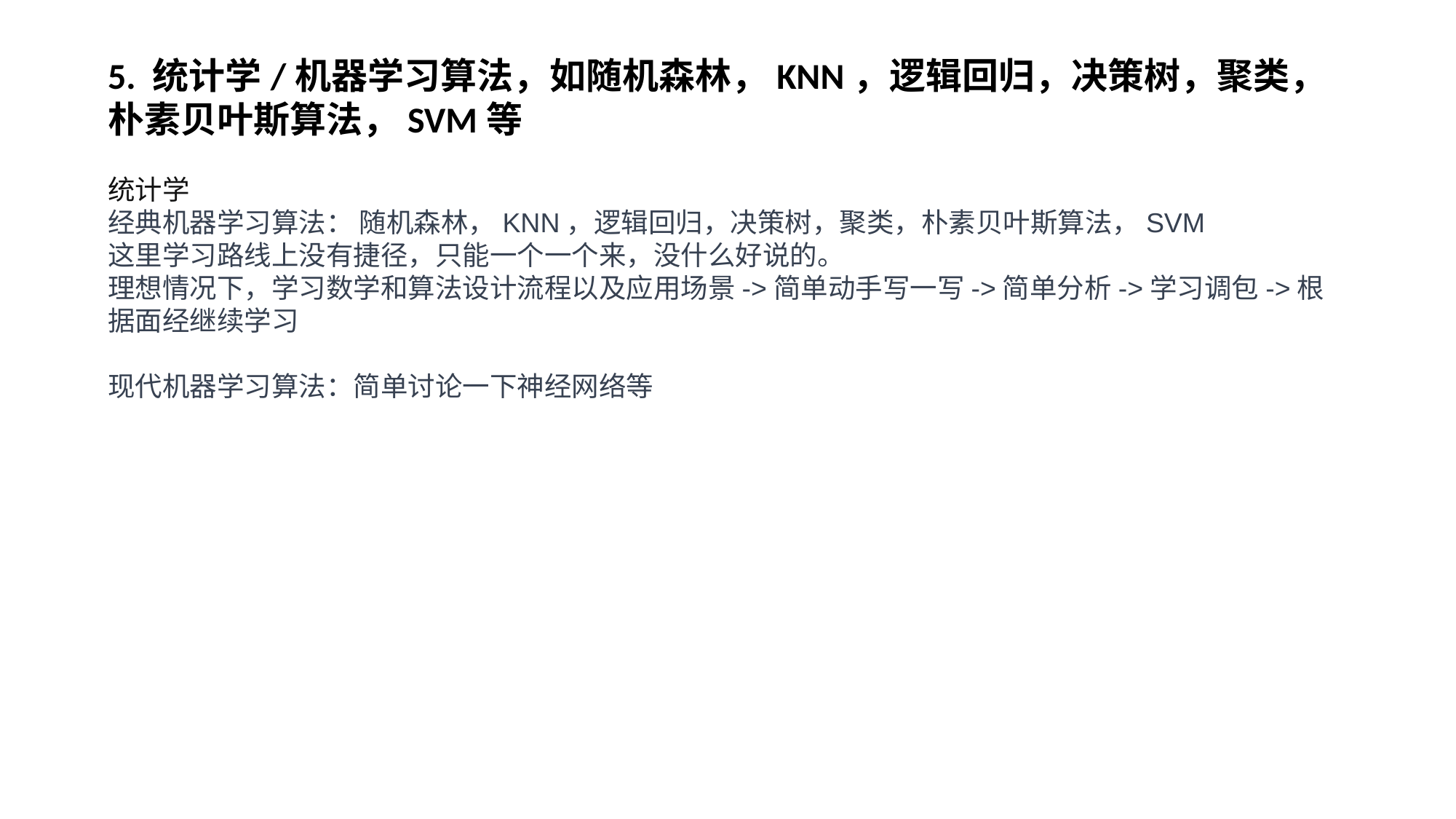

5. 统计学/机器学习算法，如随机森林，KNN，逻辑回归，决策树，聚类，朴素贝叶斯算法，SVM等

统计学
经典机器学习算法： 随机森林，KNN，逻辑回归，决策树，聚类，朴素贝叶斯算法，SVM
这里学习路线上没有捷径，只能一个一个来，没什么好说的。
理想情况下，学习数学和算法设计流程以及应用场景->简单动手写一写->简单分析->学习调包->根据面经继续学习

现代机器学习算法：简单讨论一下神经网络等